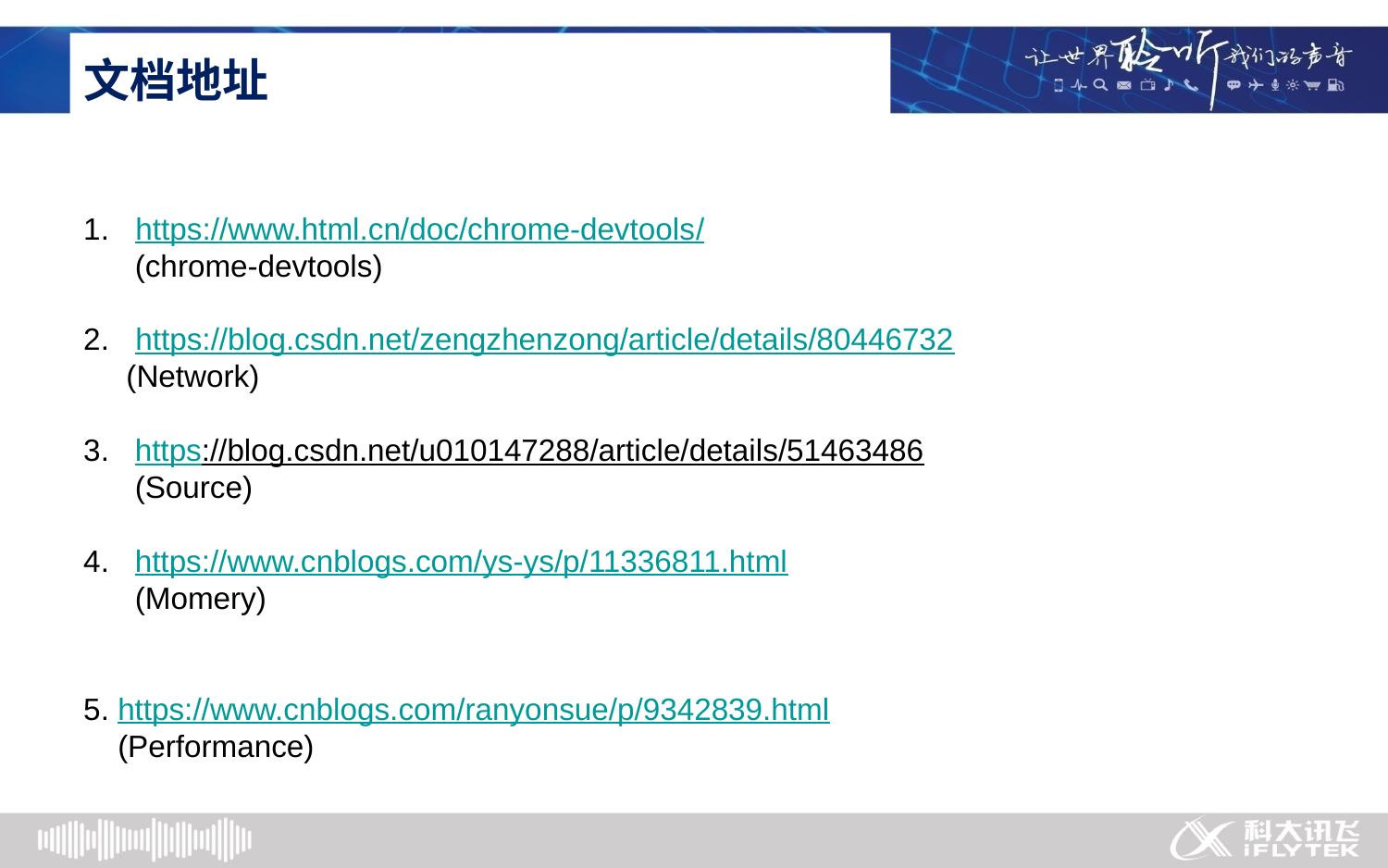

# 文档地址

https://www.html.cn/doc/chrome-devtools/
      (chrome-devtools)

https://blog.csdn.net/zengzhenzong/article/details/80446732
     (Network)

3.   https://blog.csdn.net/u010147288/article/details/51463486
      (Source)

4.   https://www.cnblogs.com/ys-ys/p/11336811.html
      (Momery)

5. https://www.cnblogs.com/ranyonsue/p/9342839.html
    (Performance)